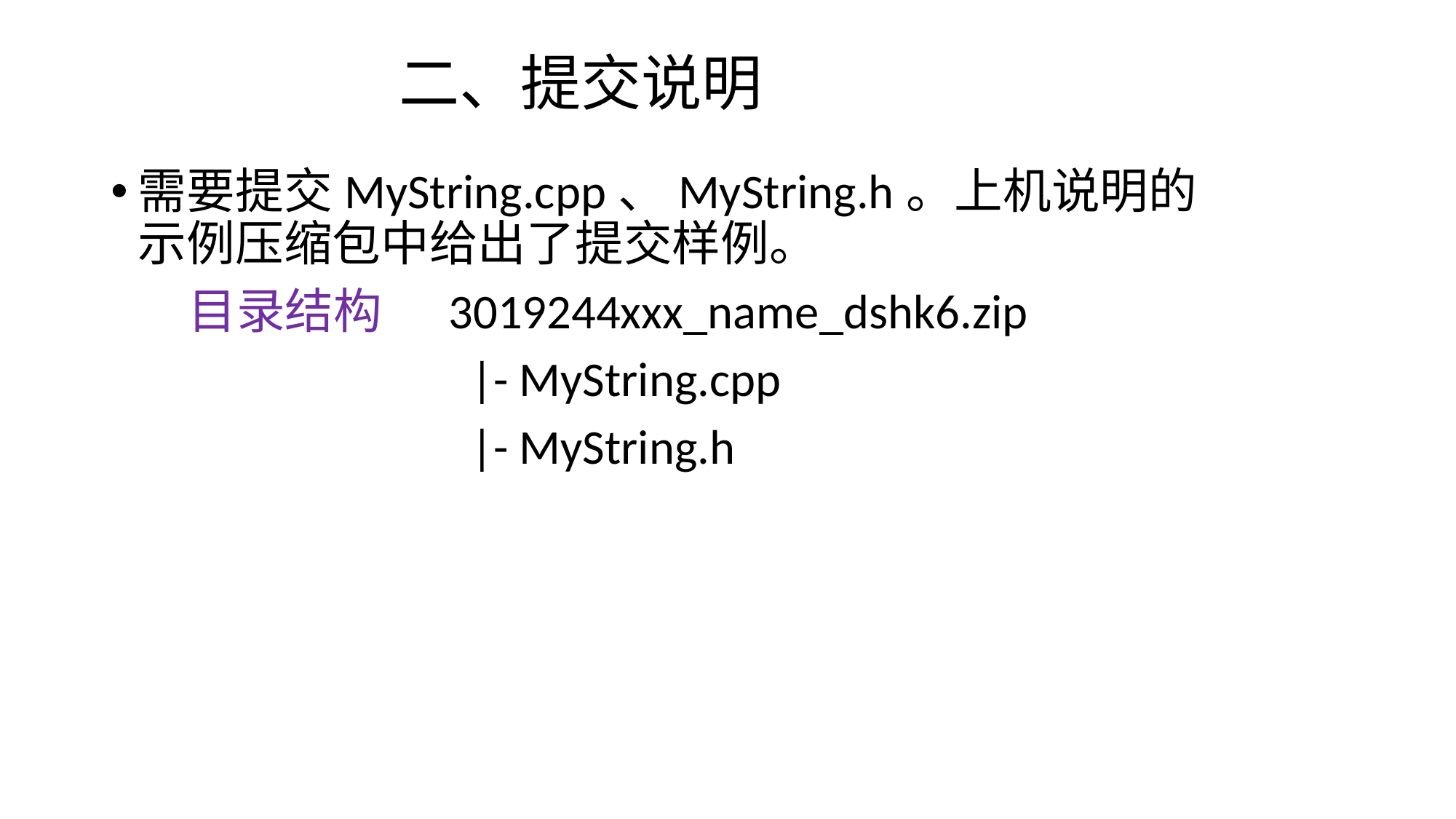

二、提交说明
需要提交MyString.cpp、MyString.h。上机说明的示例压缩包中给出了提交样例。
      目录结构     3019244xxx_name_dshk6.zip
                                 |- MyString.cpp
			   |- MyString.h